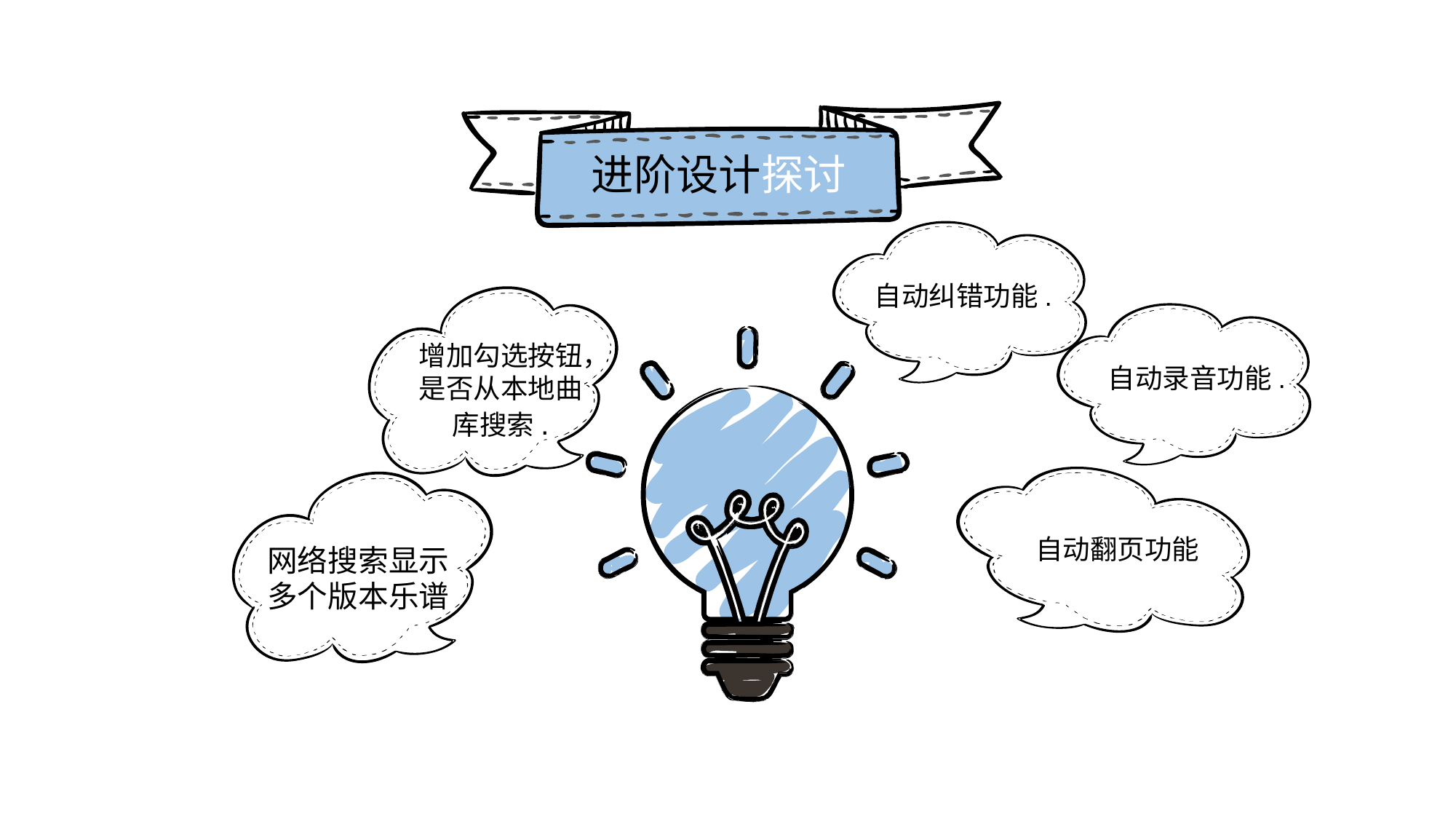

进阶设计探讨

自动纠错功能.

增加勾选按钮，是否从本地曲库搜索.

自动录音功能.

自动翻页功能
网络搜索显示多个版本乐谱